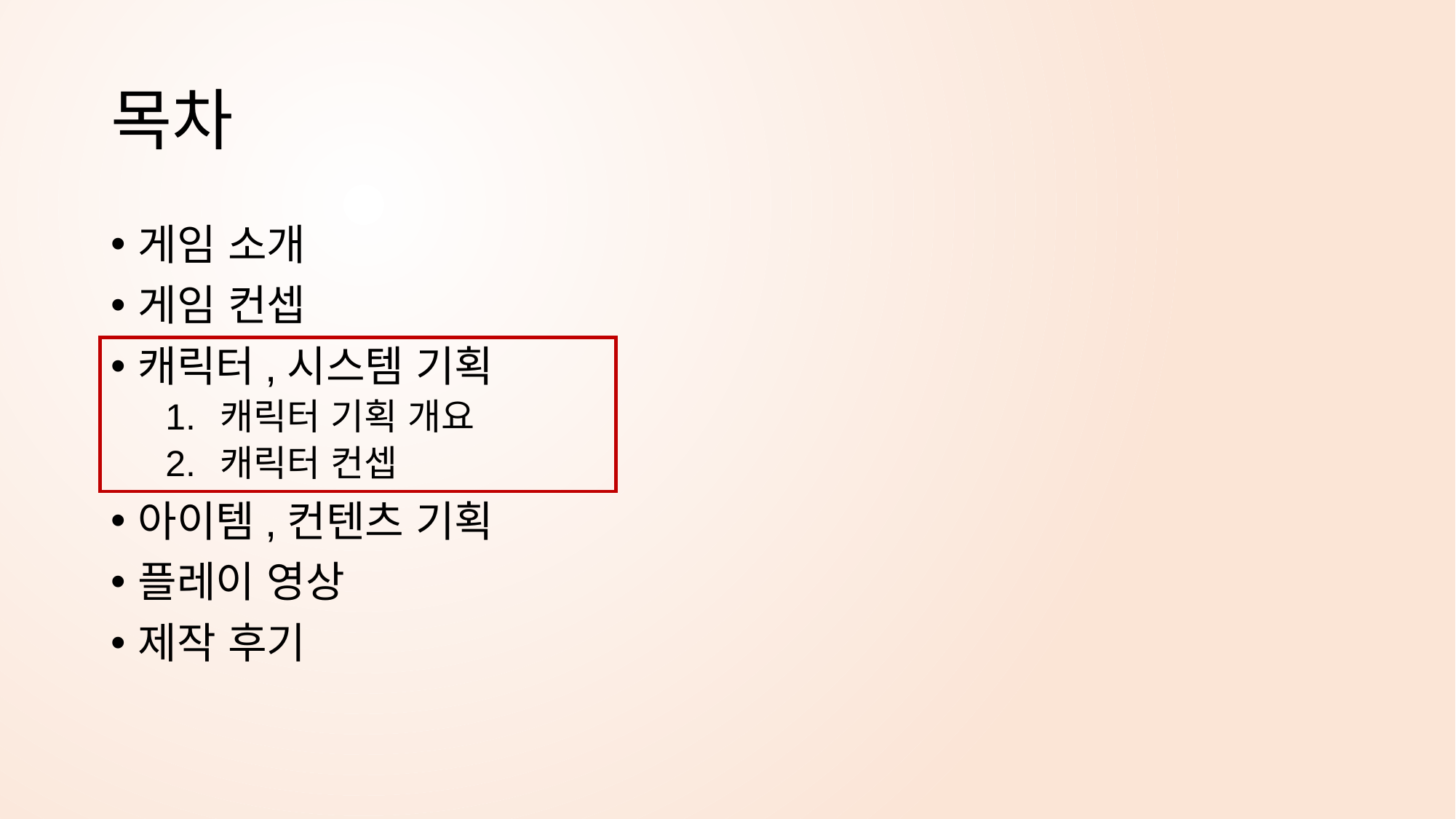

# 목차
게임 소개
게임 컨셉
캐릭터,시스템 기획
캐릭터 기획 개요
캐릭터 컨셉
아이템,컨텐츠 기획
플레이 영상
제작 후기